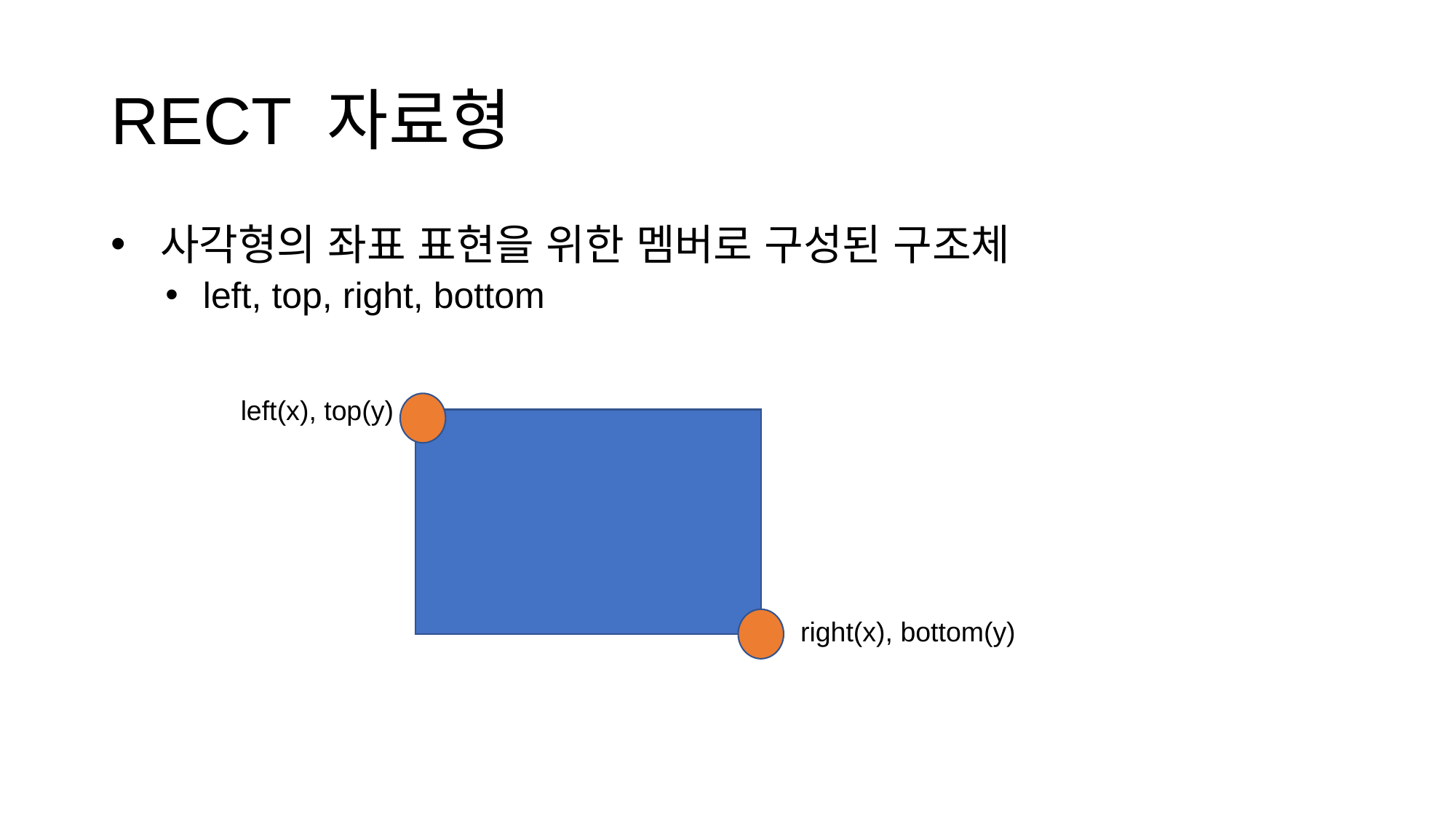

# RECT 자료형
 사각형의 좌표 표현을 위한 멤버로 구성된 구조체
 left, top, right, bottom
left(x), top(y)

right(x), bottom(y)